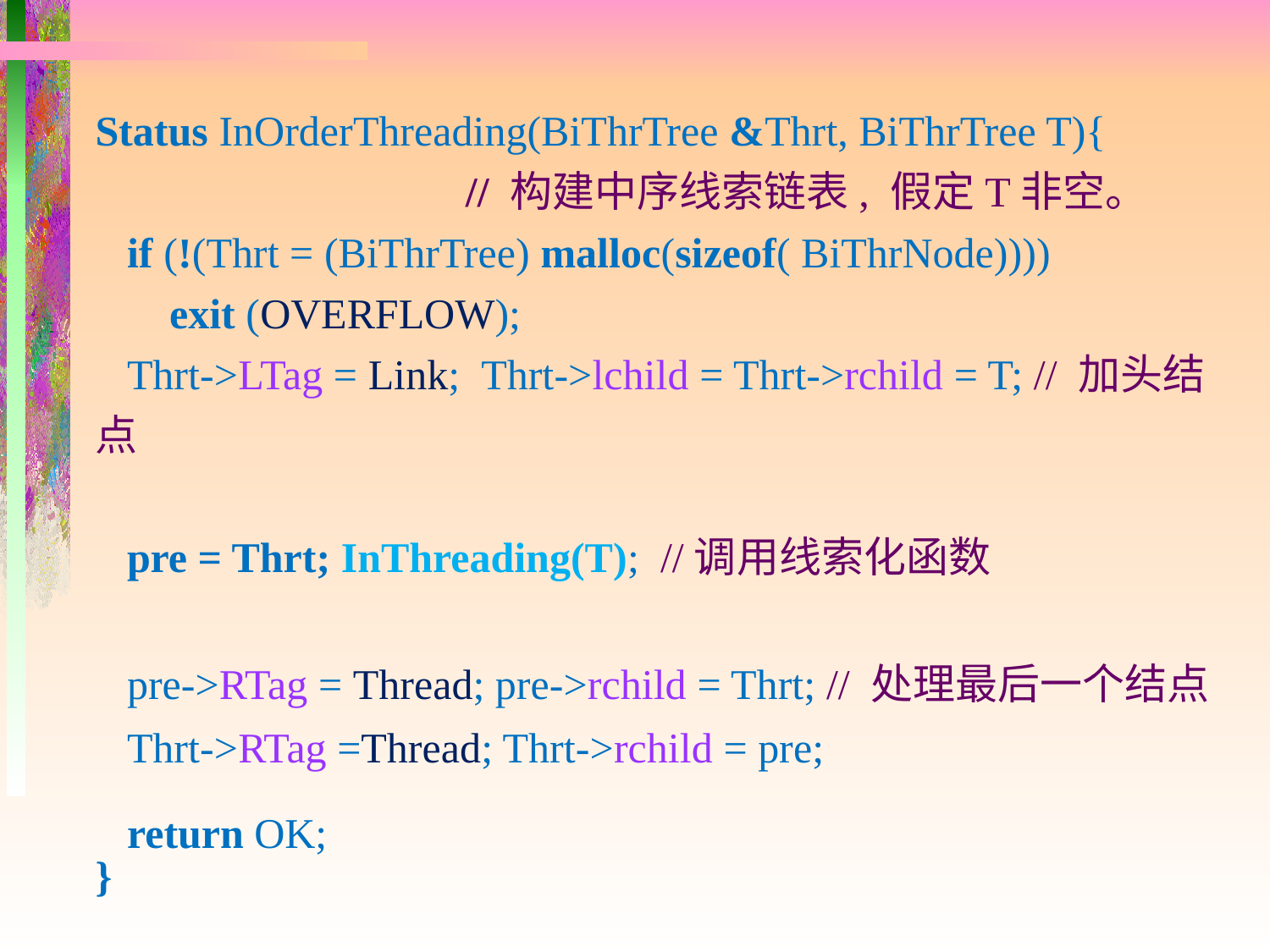

Status InOrderThreading(BiThrTree &Thrt, BiThrTree T){
                                   // 构建中序线索链表, 假定T非空。
   if (!(Thrt = (BiThrTree) malloc(sizeof( BiThrNode))))
       exit (OVERFLOW);
   Thrt->LTag = Link;  Thrt->lchild = Thrt->rchild = T; // 加头结点

   pre = Thrt; InThreading(T);  //调用线索化函数

   pre->RTag = Thread; pre->rchild = Thrt; // 处理最后一个结点
   Thrt->RTag =Thread; Thrt->rchild = pre;

   return OK;
}